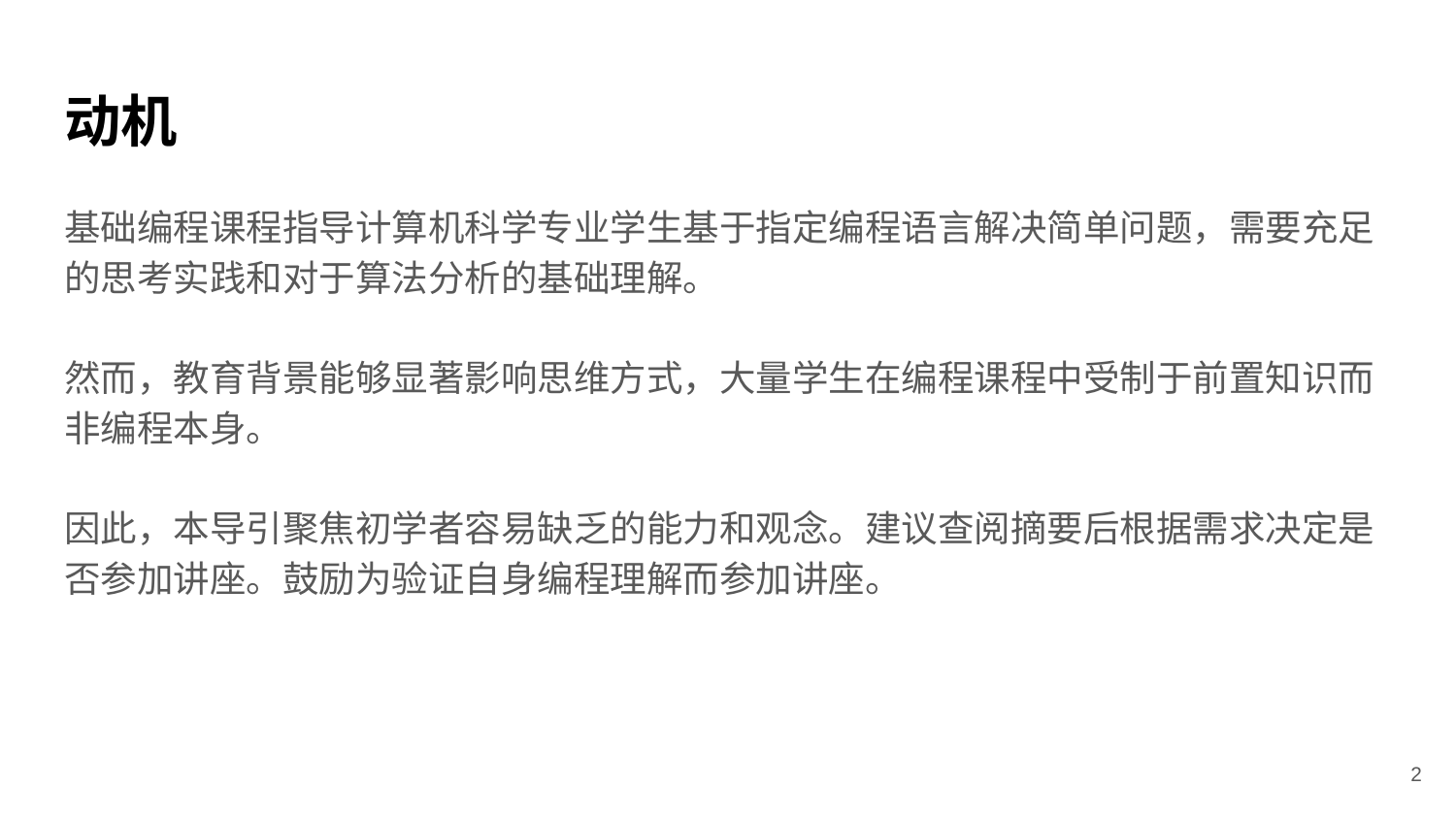

# 动机
基础编程课程指导计算机科学专业学生基于指定编程语言解决简单问题，需要充足的思考实践和对于算法分析的基础理解。

然而，教育背景能够显著影响思维方式，大量学生在编程课程中受制于前置知识而非编程本身。

因此，本导引聚焦初学者容易缺乏的能力和观念。建议查阅摘要后根据需求决定是否参加讲座。鼓励为验证自身编程理解而参加讲座。
2